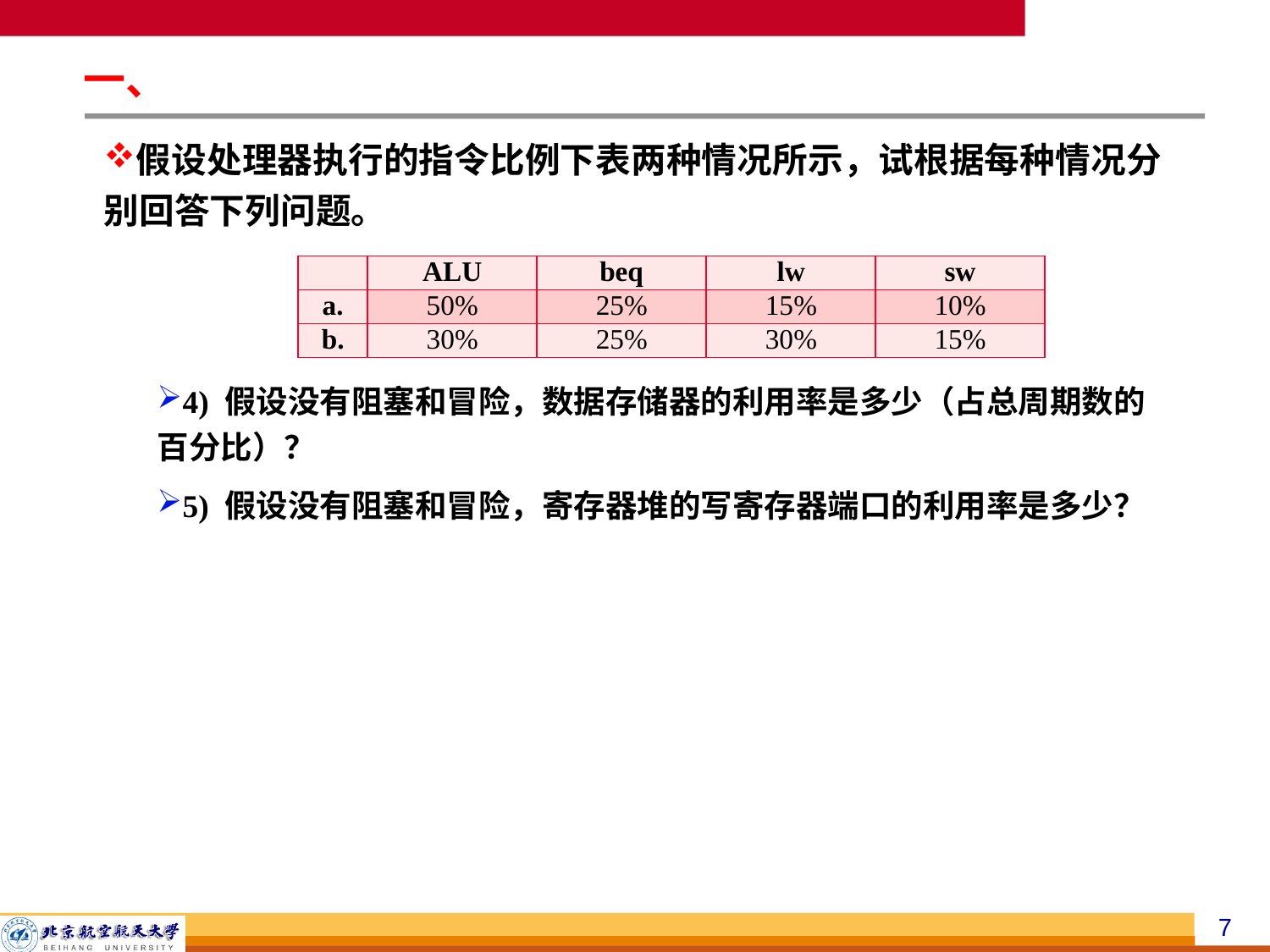

一、
假设处理器执行的指令比例下表两种情况所示，试根据每种情况分别回答下列问题。

4) 假设没有阻塞和冒险，数据存储器的利用率是多少（占总周期数的百分比）？
5) 假设没有阻塞和冒险，寄存器堆的写寄存器端口的利用率是多少？
|  | ALU | beq | lw | sw |
| --- | --- | --- | --- | --- |
| a. | 50% | 25% | 15% | 10% |
| b. | 30% | 25% | 30% | 15% |